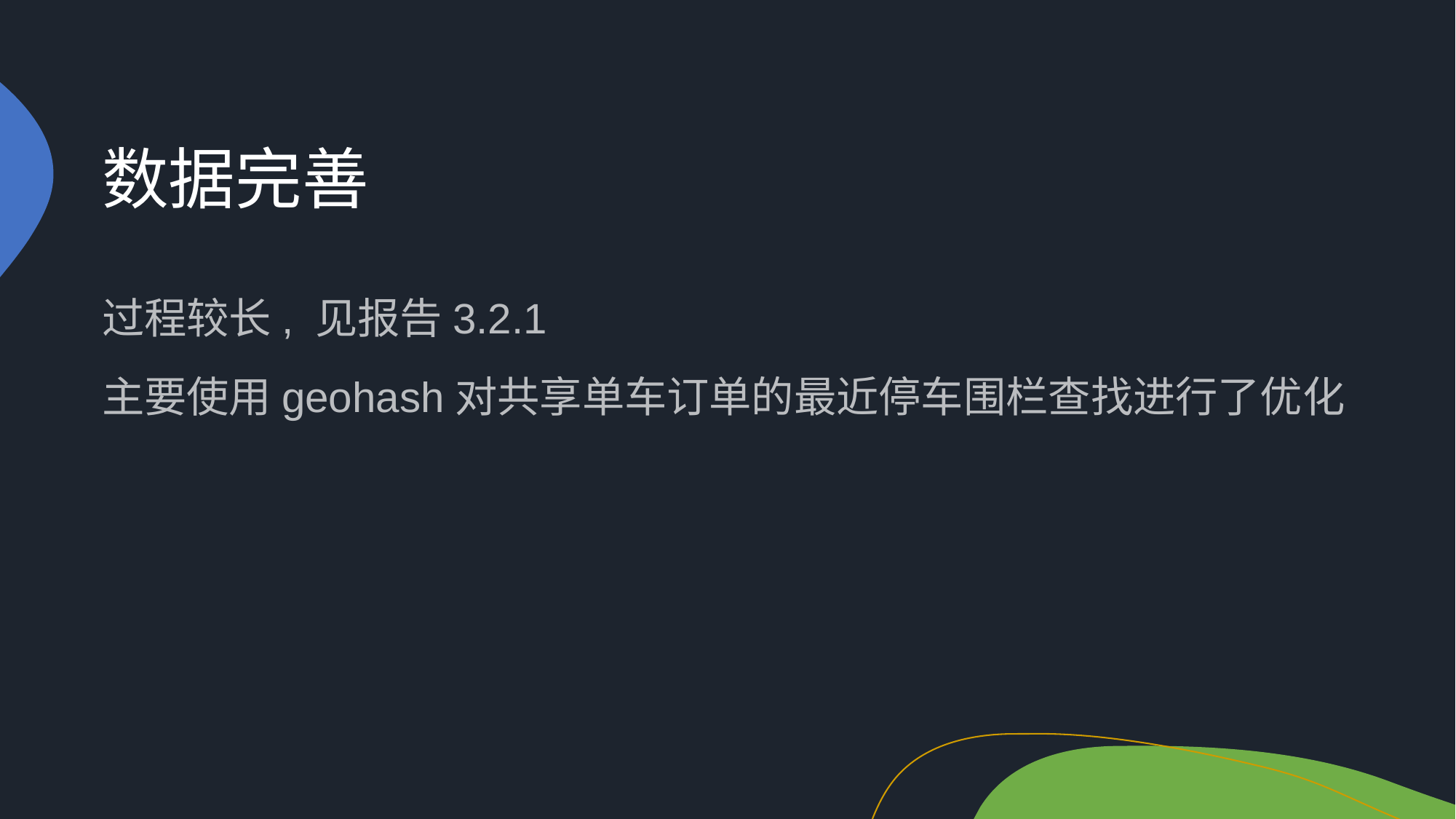

# 数据完善
过程较长, 见报告3.2.1
主要使用geohash对共享单车订单的最近停车围栏查找进行了优化